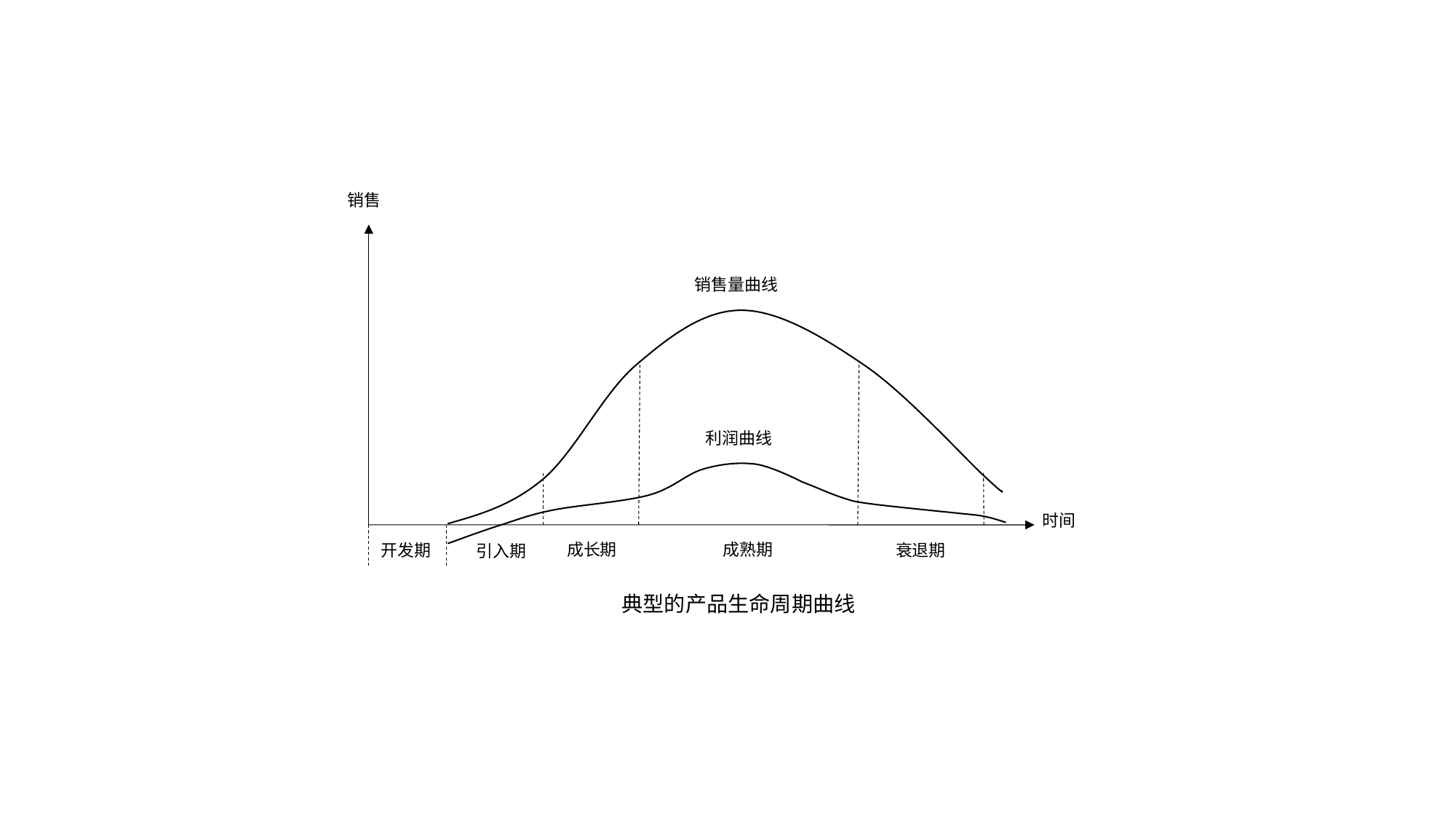

销售
销售量曲线

利润曲线

时间
成长期
成熟期
开发期
衰退期
引入期
典型的产品生命周期曲线